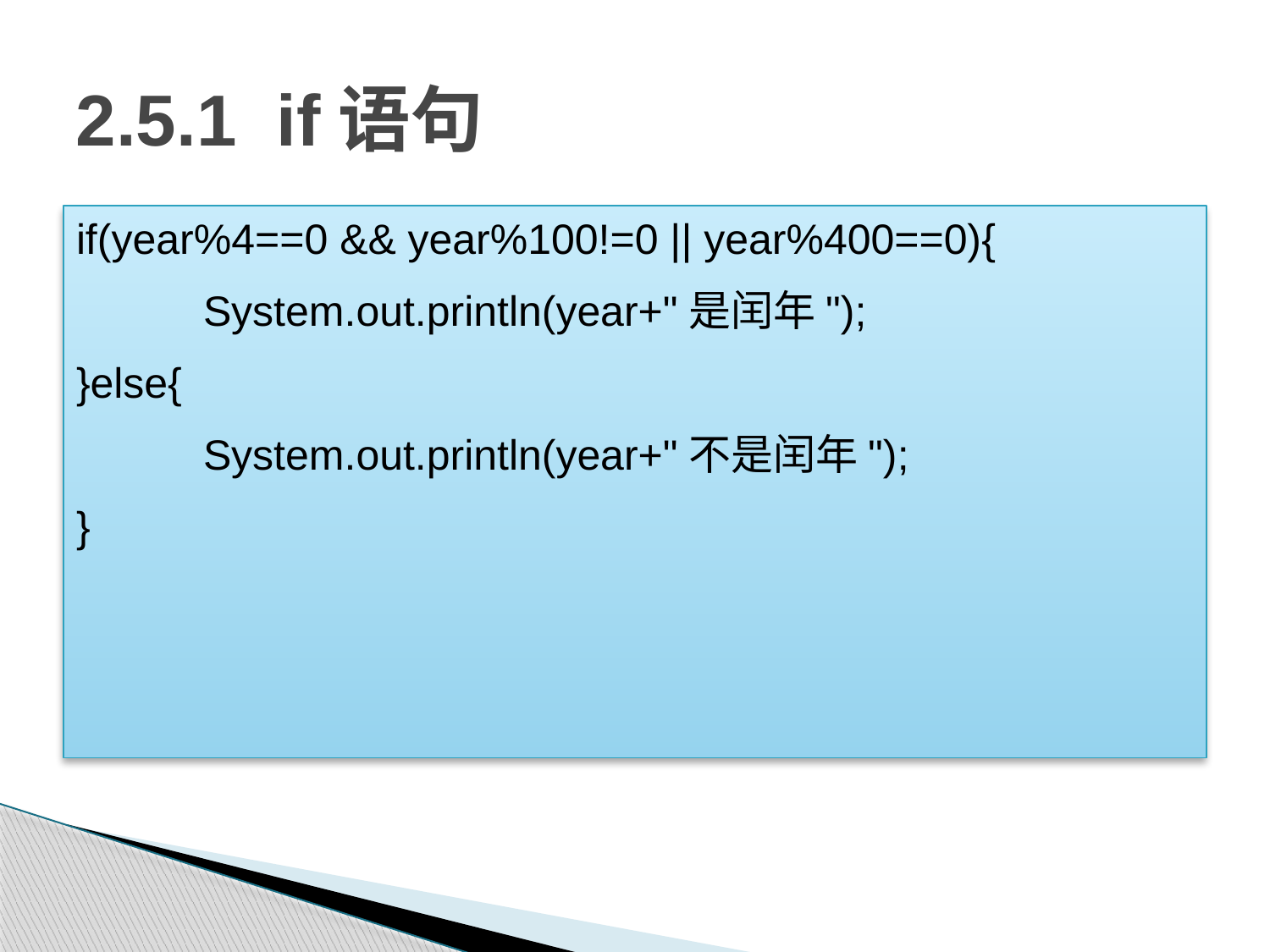

# 2.5.1  if语句
if(year%4==0 && year%100!=0 || year%400==0){
	System.out.println(year+"是闰年");
}else{
	System.out.println(year+"不是闰年");
}